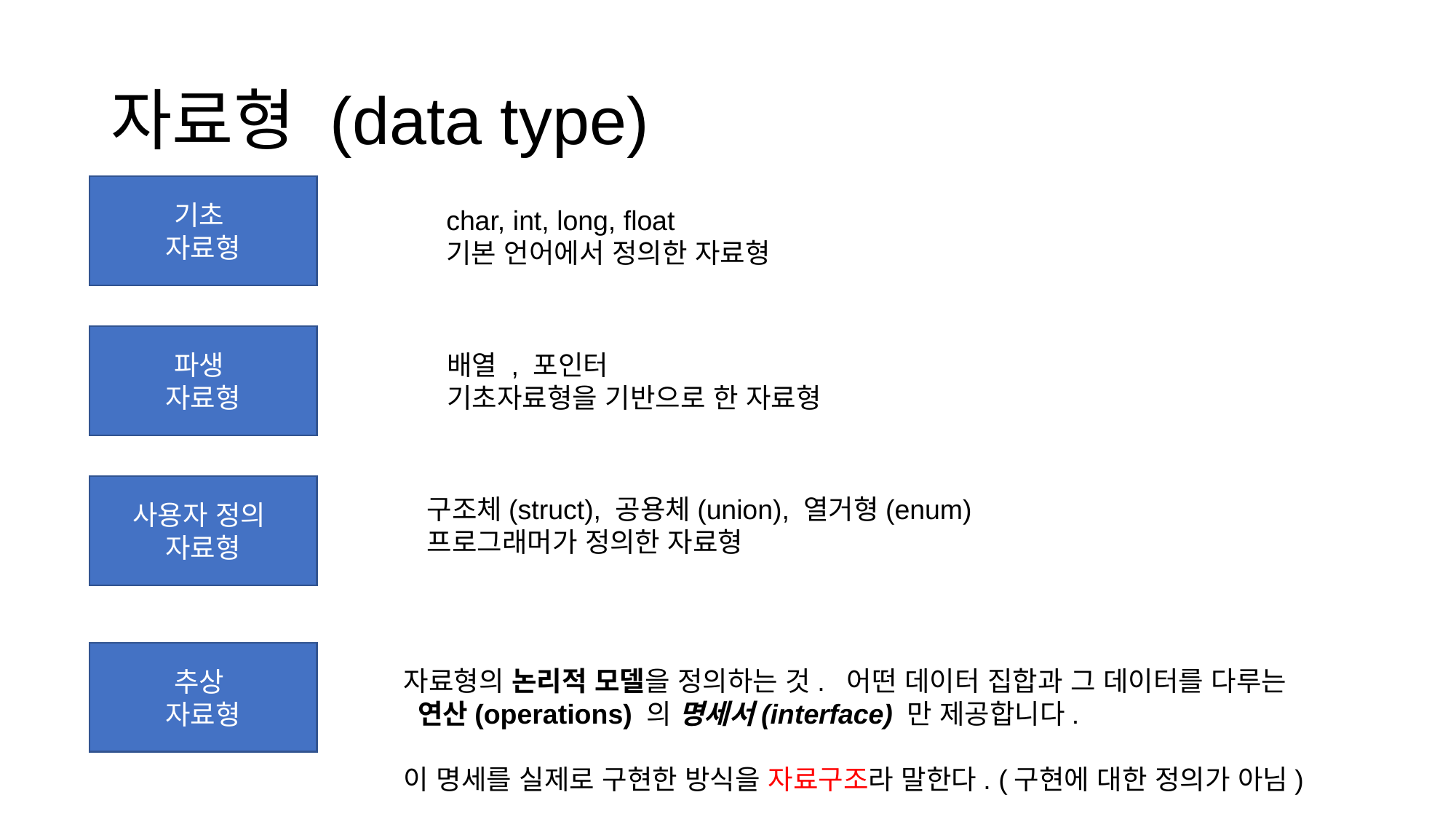

# 자료형 (data type)
기초
자료형
char, int, long, float
기본 언어에서 정의한 자료형
파생
자료형
배열 , 포인터
기초자료형을 기반으로 한 자료형
사용자 정의
자료형
구조체(struct), 공용체(union), 열거형(enum)
프로그래머가 정의한 자료형
추상
자료형
자료형의 논리적 모델을 정의하는 것.  어떤 데이터 집합과 그 데이터를 다루는
 연산(operations) 의 명세서(interface) 만 제공합니다.

이 명세를 실제로 구현한 방식을 자료구조라 말한다. (구현에 대한 정의가 아님)